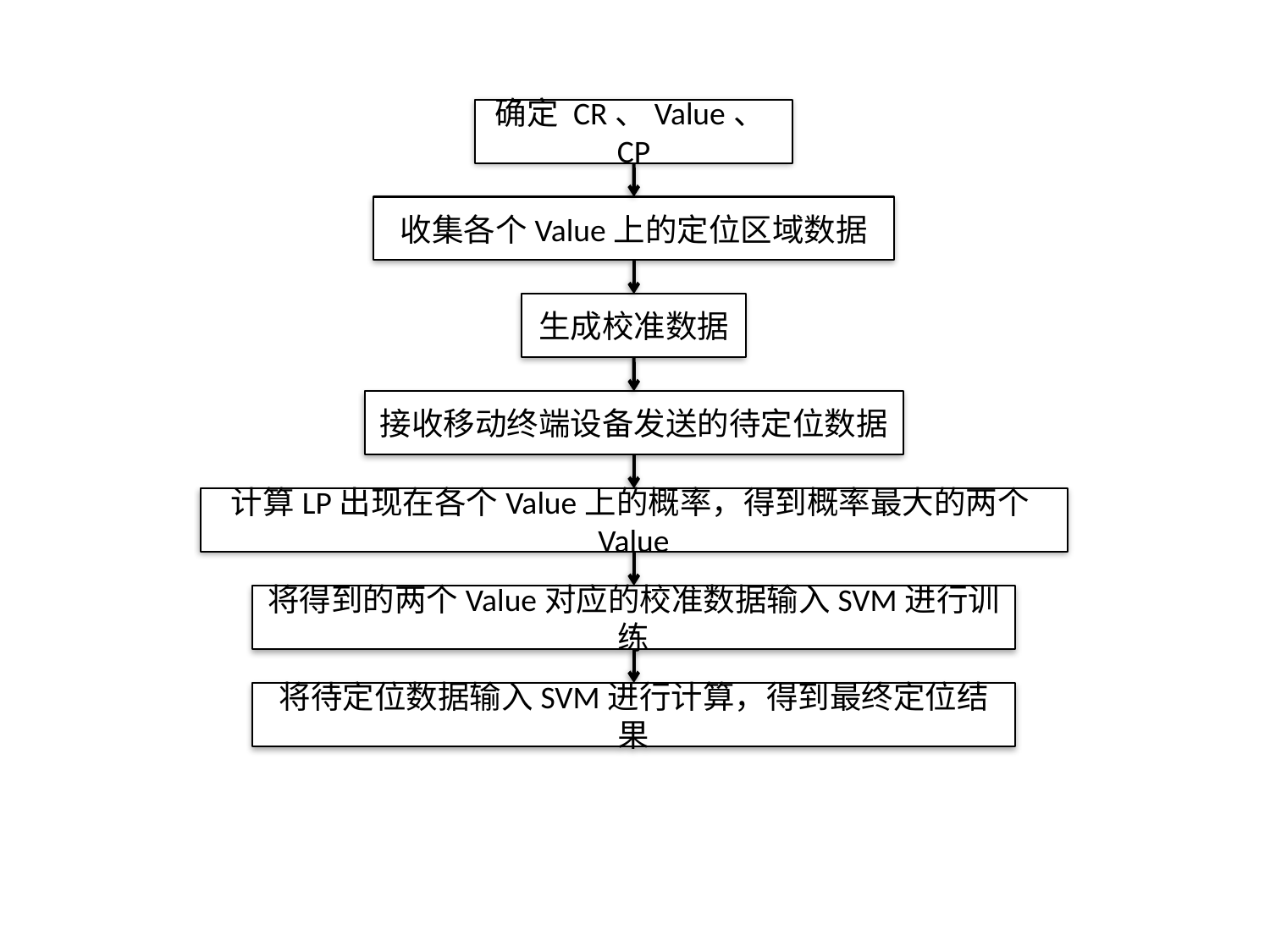

确定 CR、Value、CP
收集各个Value上的定位区域数据
生成校准数据
接收移动终端设备发送的待定位数据
计算LP出现在各个Value上的概率，得到概率最大的两个Value
将得到的两个Value对应的校准数据输入SVM进行训练
将待定位数据输入SVM进行计算，得到最终定位结果